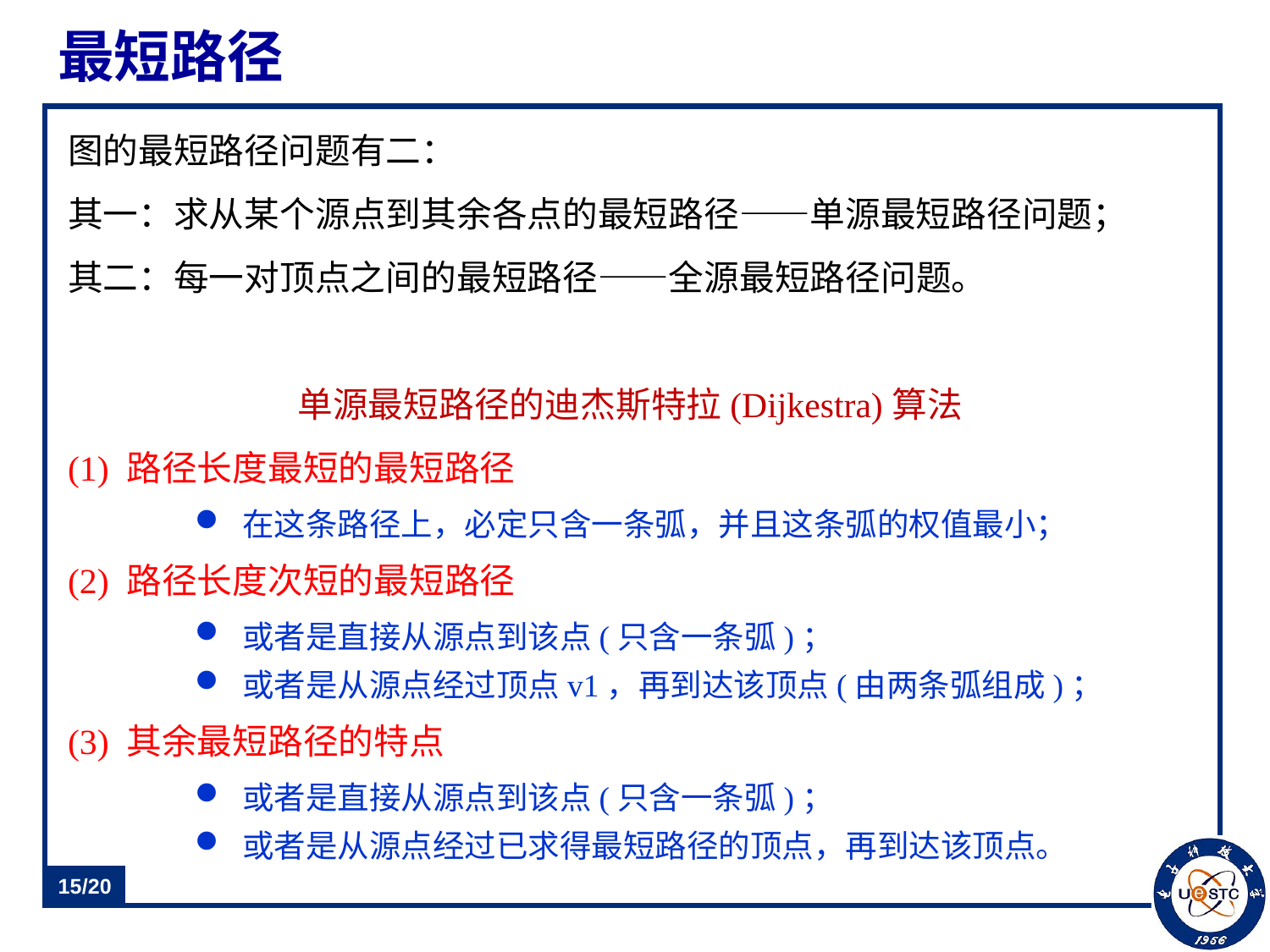

# 最短路径
图的最短路径问题有二：
其一：求从某个源点到其余各点的最短路径——单源最短路径问题；
其二：每一对顶点之间的最短路径——全源最短路径问题。

单源最短路径的迪杰斯特拉(Dijkestra)算法
(1) 路径长度最短的最短路径
在这条路径上，必定只含一条弧，并且这条弧的权值最小；
(2) 路径长度次短的最短路径
或者是直接从源点到该点(只含一条弧)；
或者是从源点经过顶点v1，再到达该顶点(由两条弧组成)；
(3) 其余最短路径的特点
或者是直接从源点到该点(只含一条弧)；
或者是从源点经过已求得最短路径的顶点，再到达该顶点。

15/20